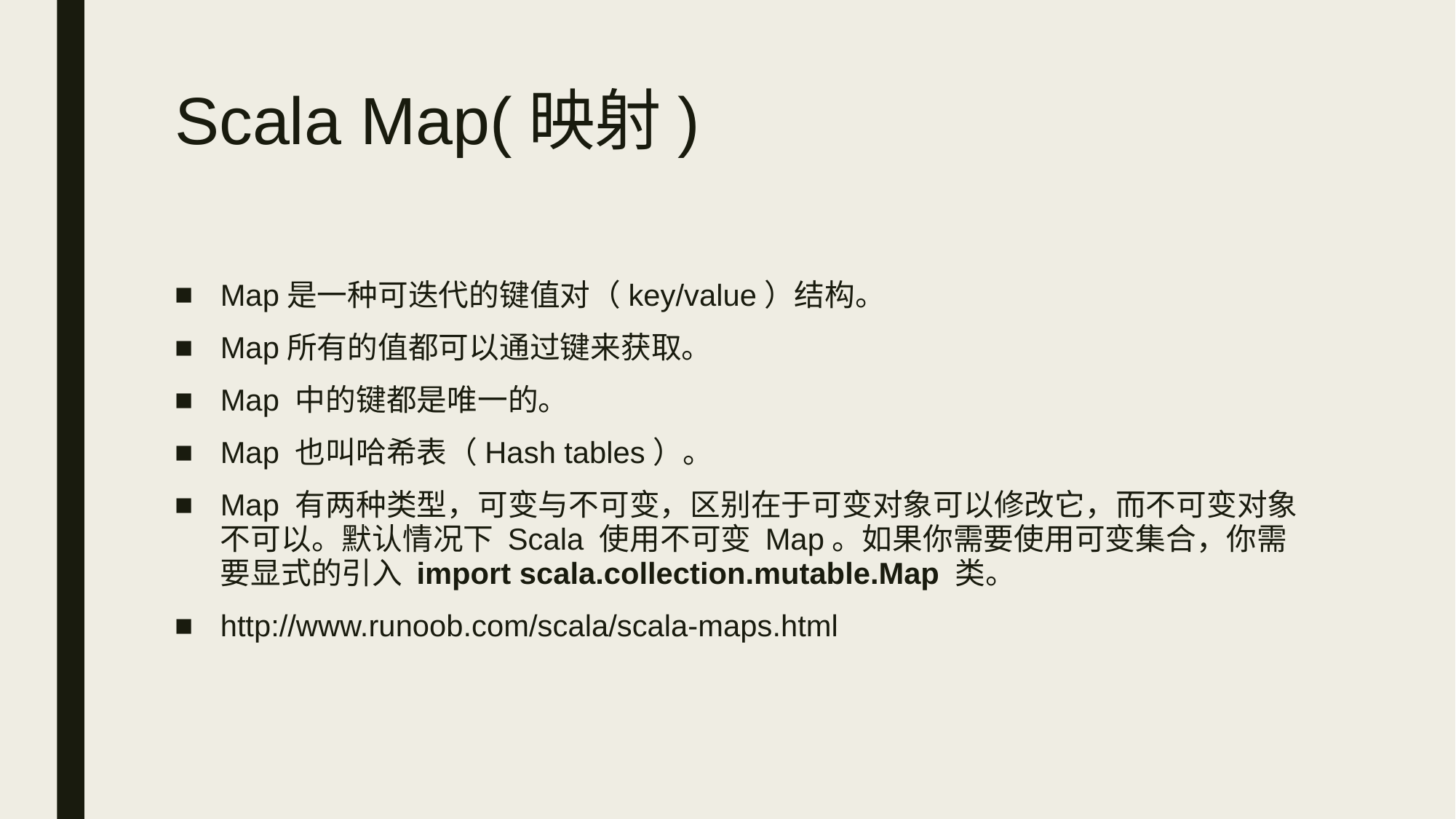

# Scala Map(映射)
Map是一种可迭代的键值对（key/value）结构。
Map所有的值都可以通过键来获取。
Map 中的键都是唯一的。
Map 也叫哈希表（Hash tables）。
Map 有两种类型，可变与不可变，区别在于可变对象可以修改它，而不可变对象不可以。默认情况下 Scala 使用不可变 Map。如果你需要使用可变集合，你需要显式的引入 import scala.collection.mutable.Map 类。
http://www.runoob.com/scala/scala-maps.html